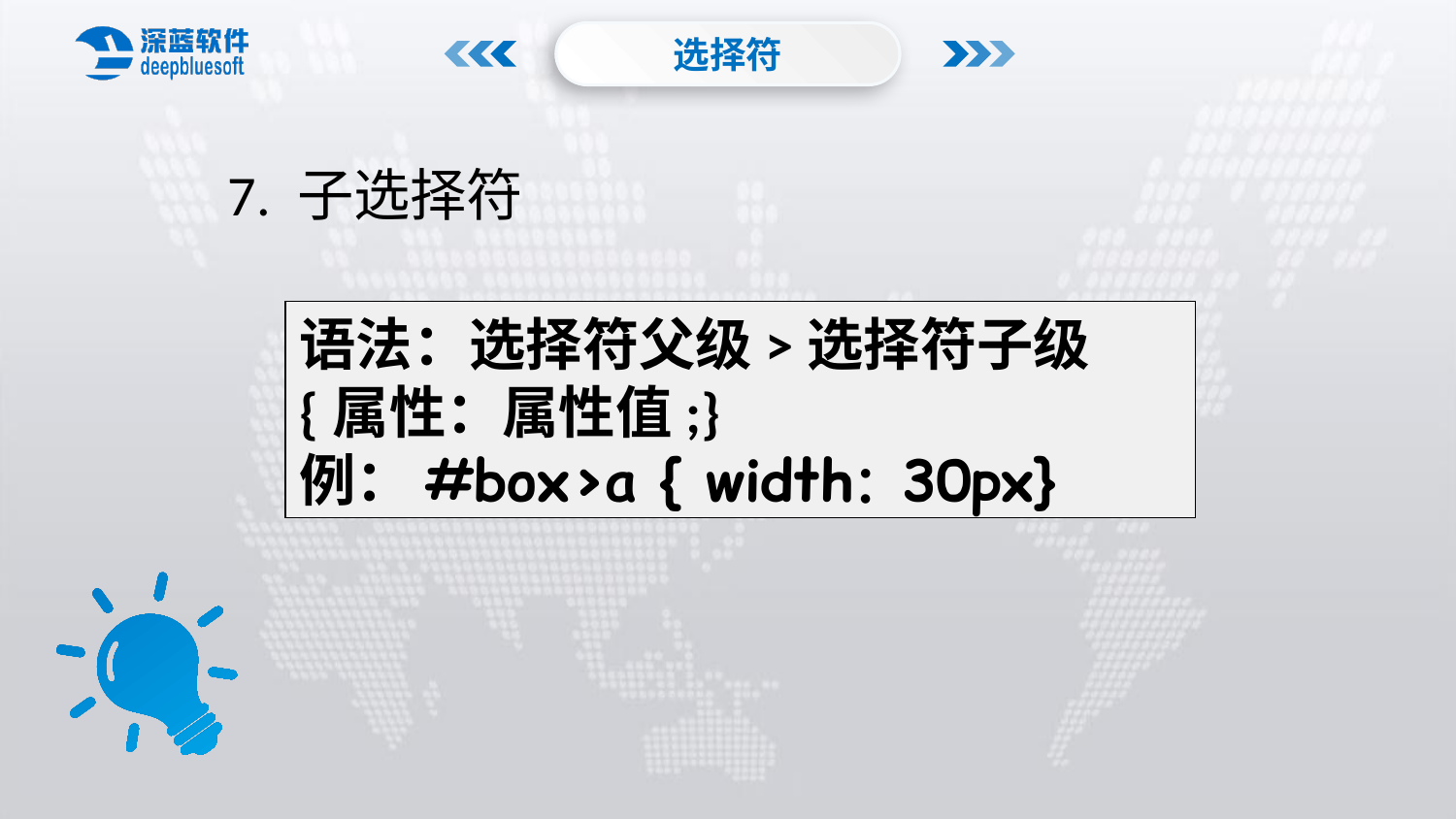

选择符

7. 子选择符
语法：选择符父级>选择符子级{属性：属性值;}
例：#box>a { width: 30px}